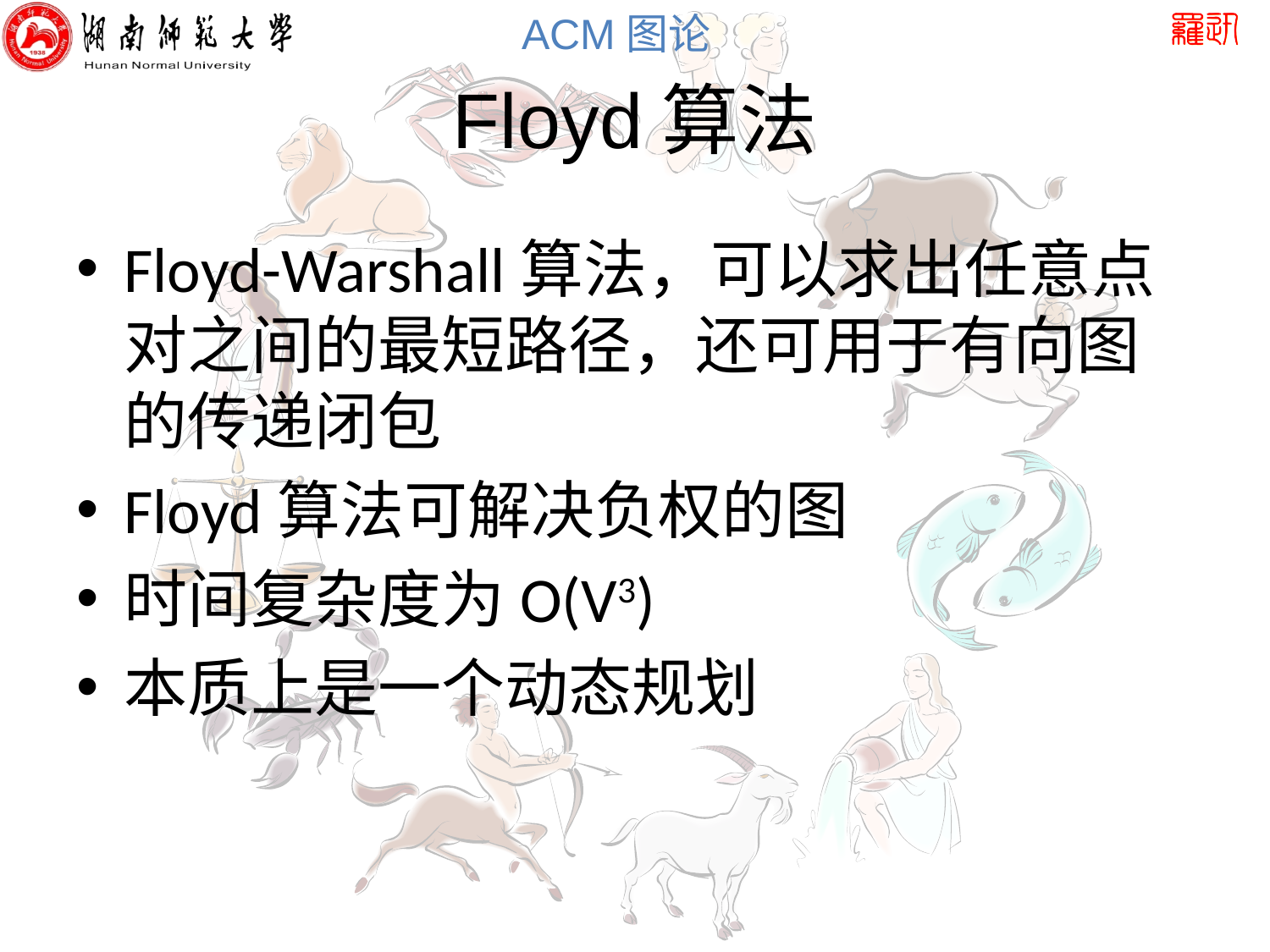

# Floyd算法
Floyd-Warshall算法，可以求出任意点对之间的最短路径，还可用于有向图的传递闭包
Floyd算法可解决负权的图
时间复杂度为O(V3)
本质上是一个动态规划